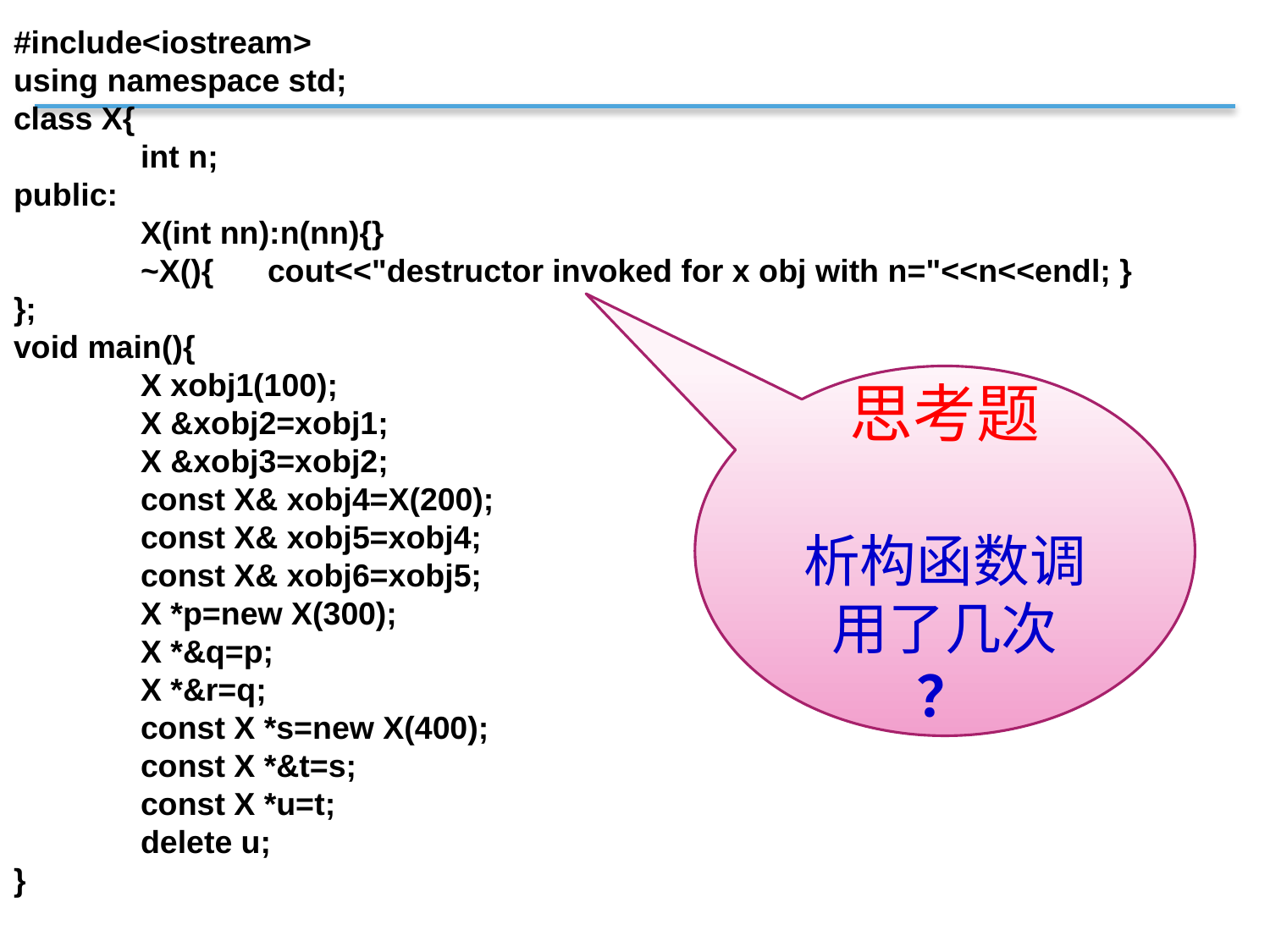

#include<iostream>
using namespace std;
class X{
	int n;
public:
	X(int nn):n(nn){}
	~X(){	cout<<"destructor invoked for x obj with n="<<n<<endl; }
};
void main(){
	X xobj1(100);
	X &xobj2=xobj1;
	X &xobj3=xobj2;
	const X& xobj4=X(200);
	const X& xobj5=xobj4;
	const X& xobj6=xobj5;
	X *p=new X(300);
	X *&q=p;
	X *&r=q;
	const X *s=new X(400);
	const X *&t=s;
	const X *u=t;
	delete u;
}
思考题

析构函数调用了几次
？